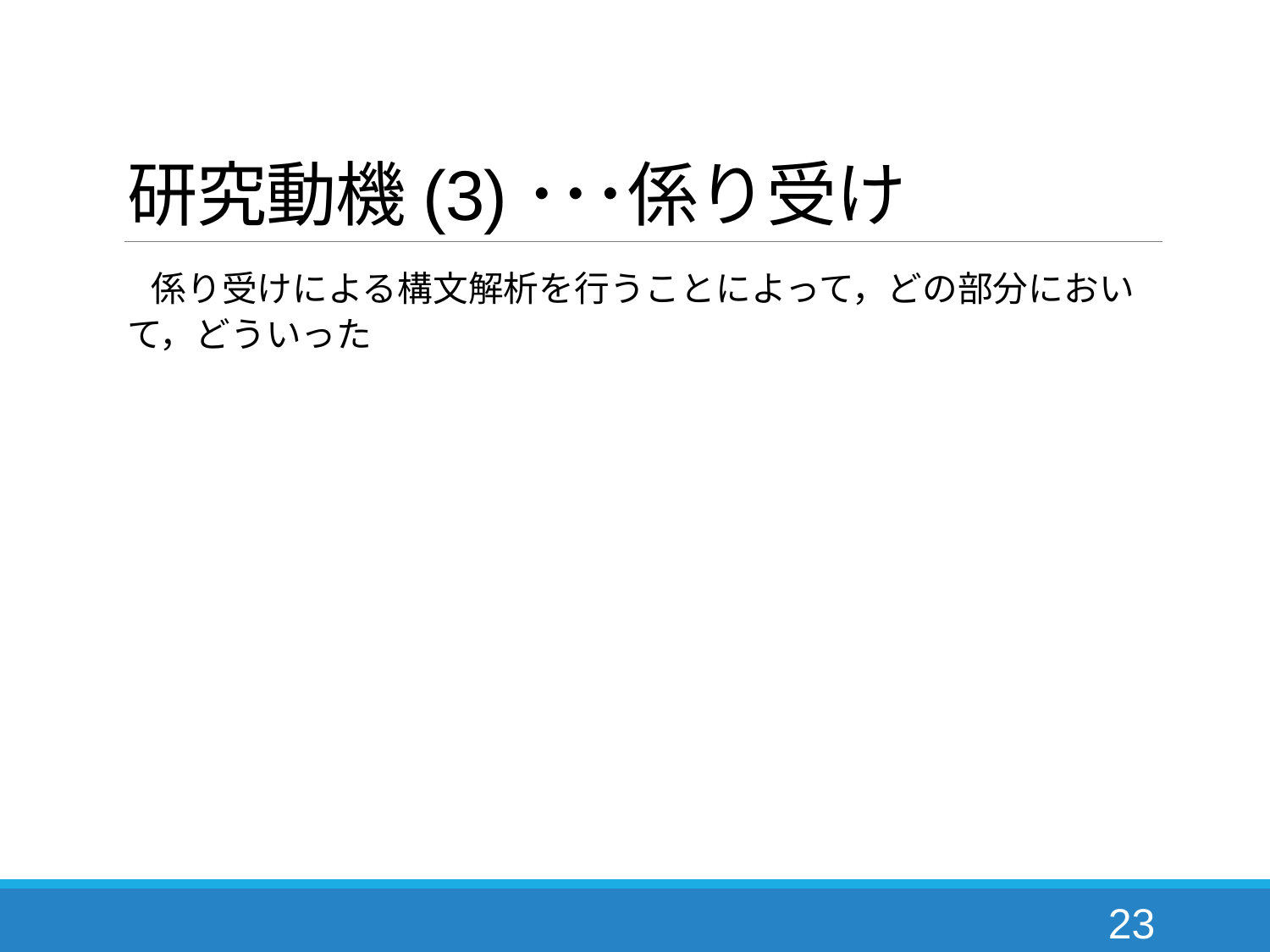

# 研究動機(3)･･･係り受け
  係り受けによる構文解析を行うことによって，どの部分において，どういった
23